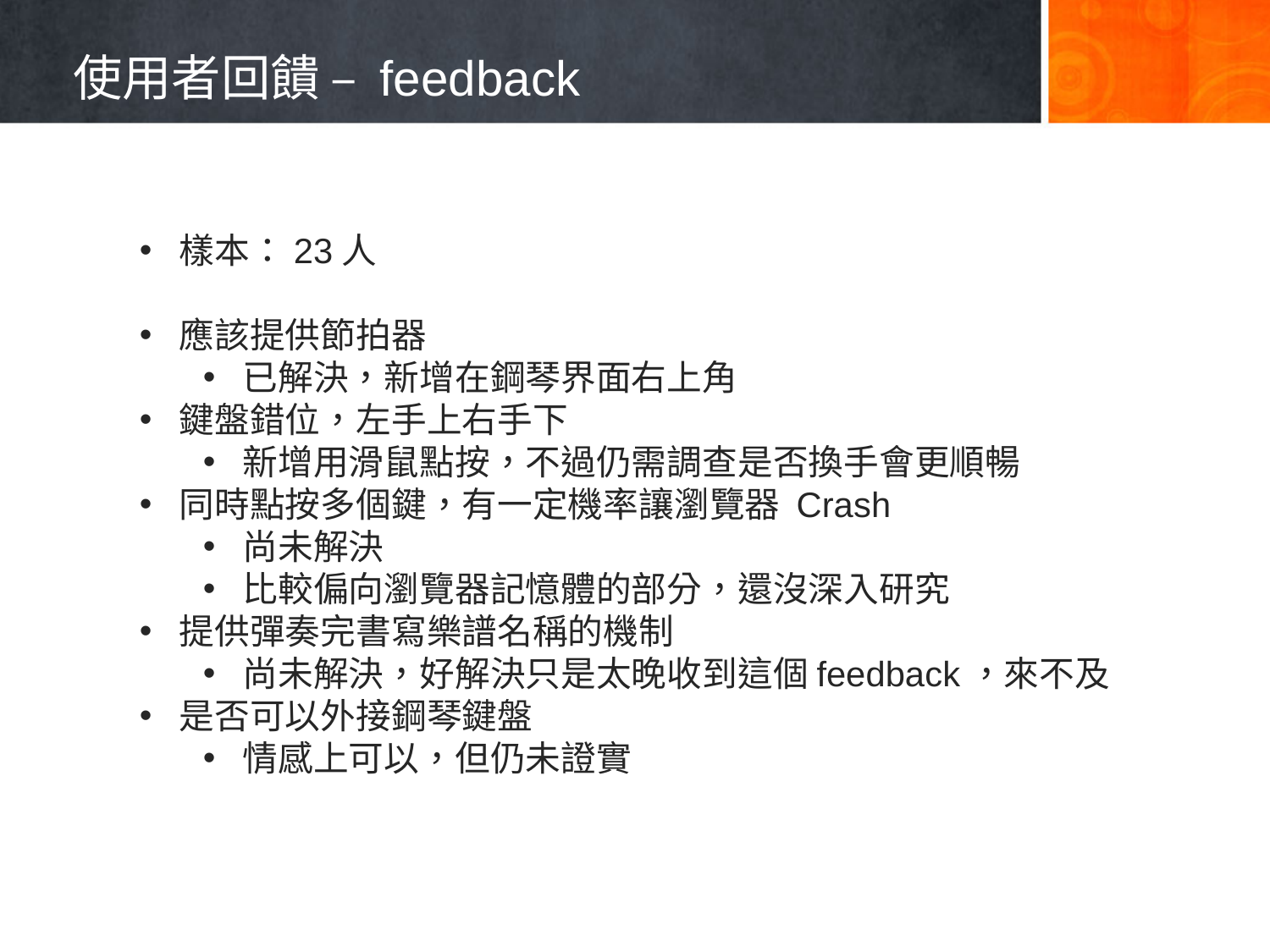

# 使用者回饋 – feedback
樣本：23人

應該提供節拍器
已解決，新增在鋼琴界面右上角
鍵盤錯位，左手上右手下
新增用滑鼠點按，不過仍需調查是否換手會更順暢
同時點按多個鍵，有一定機率讓瀏覽器 Crash
尚未解決
比較偏向瀏覽器記憶體的部分，還沒深入研究
提供彈奏完書寫樂譜名稱的機制
尚未解決，好解決只是太晚收到這個feedback，來不及
是否可以外接鋼琴鍵盤
情感上可以，但仍未證實